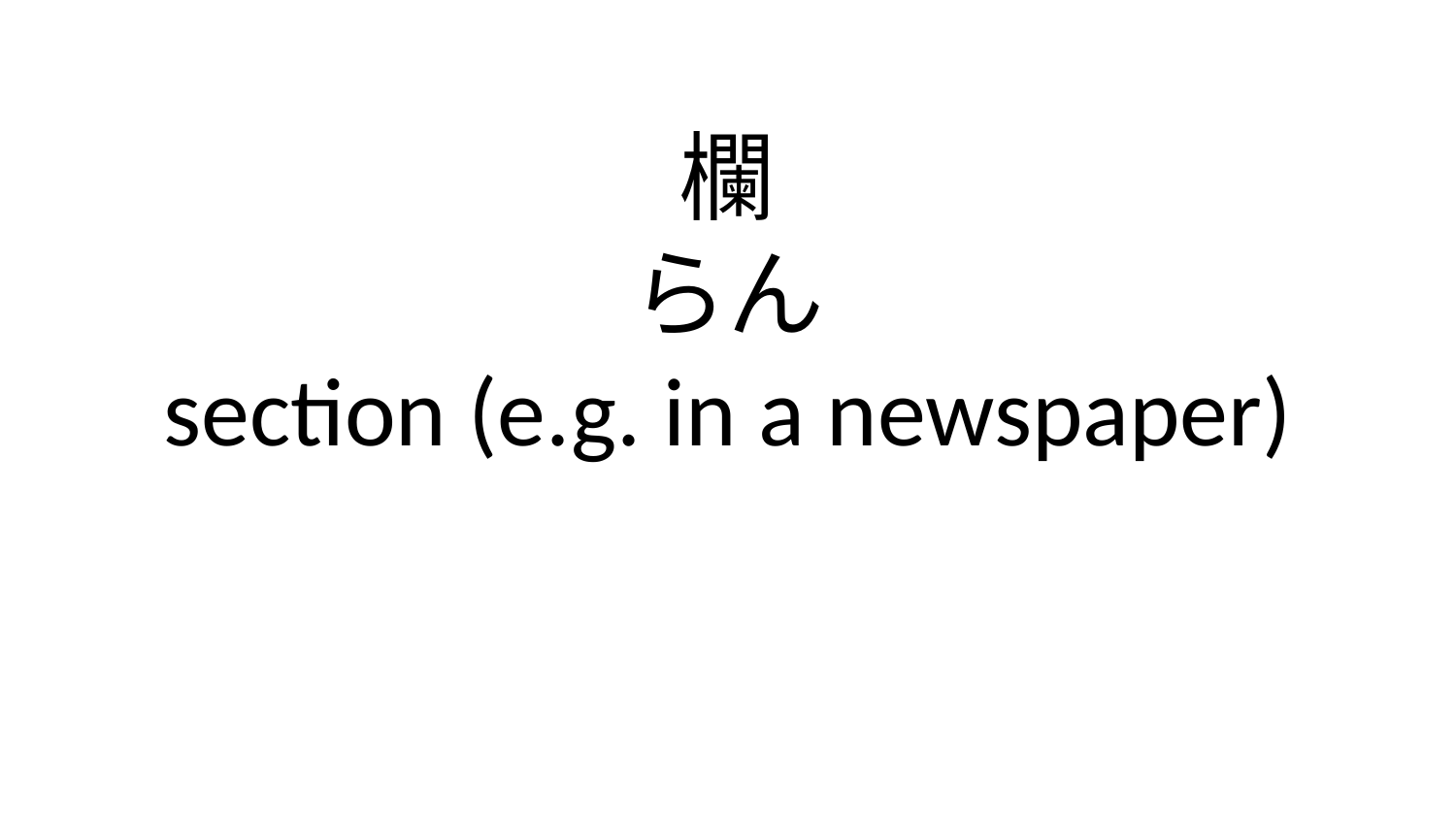

欄
らん
section (e.g. in a newspaper)